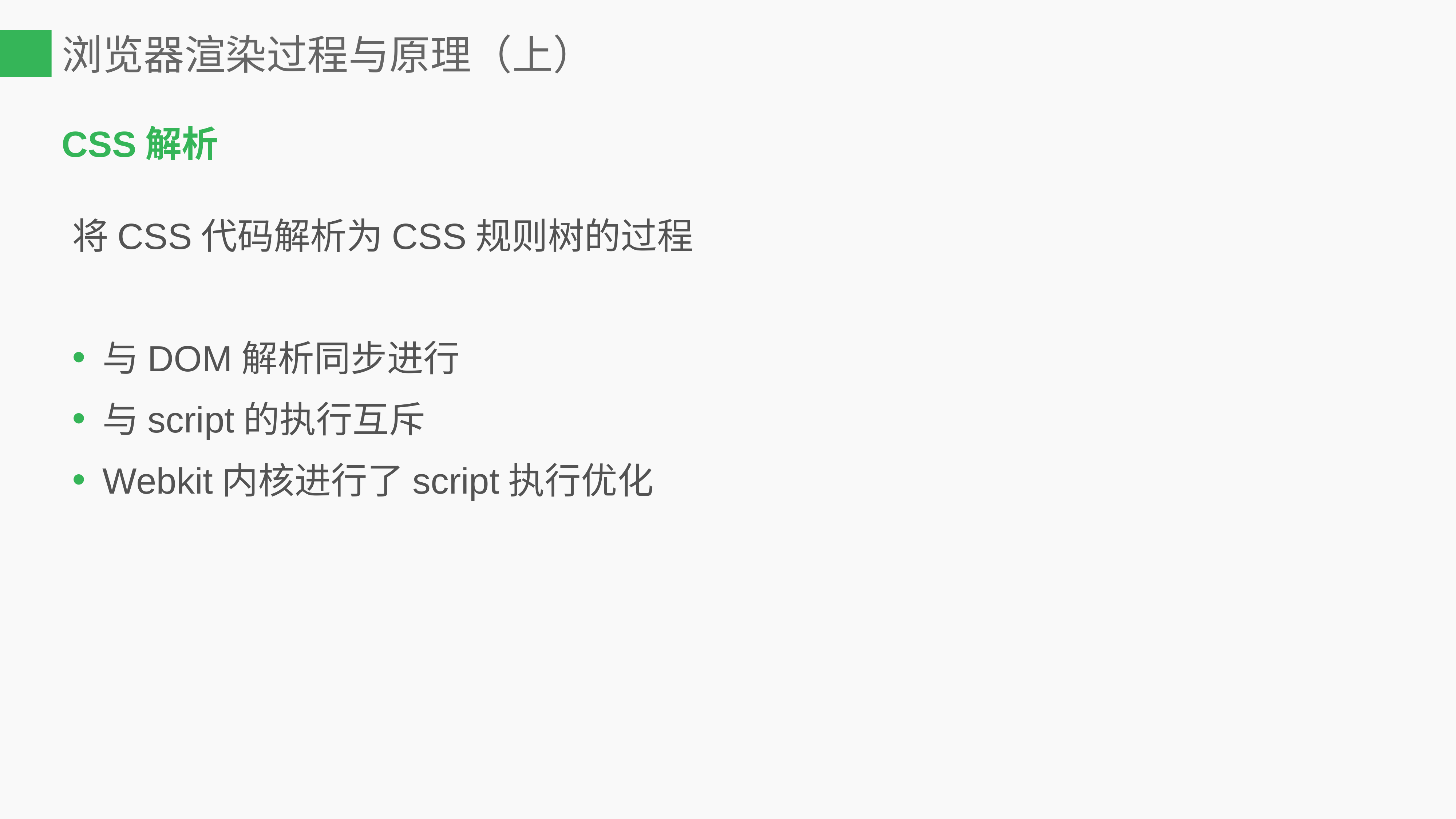

# 浏览器渲染过程与原理（上）
CSS解析

将CSS代码解析为CSS规则树的过程

与DOM解析同步进行
与script的执行互斥
Webkit内核进行了script执行优化